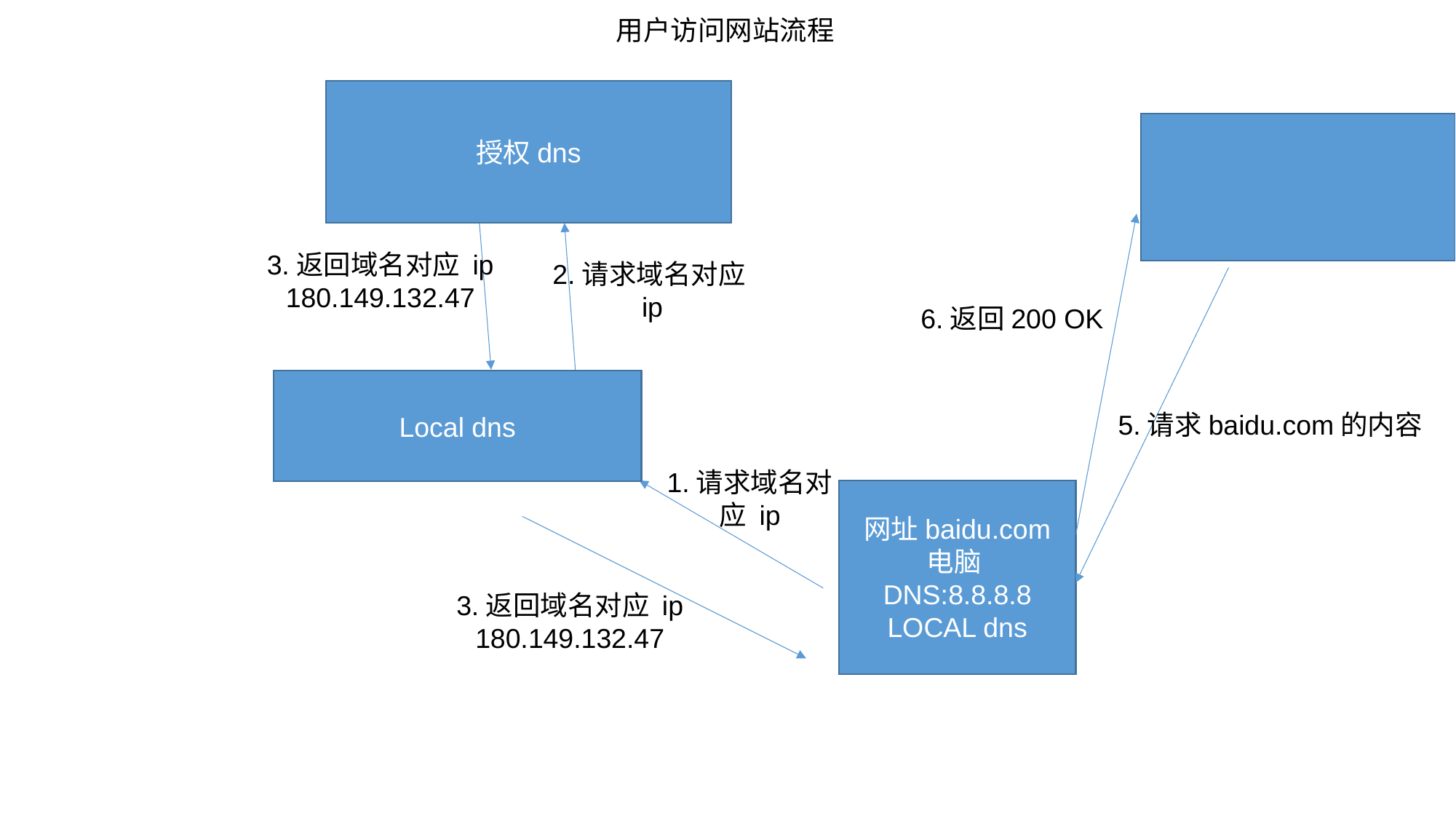

用户访问网站流程
授权dns

3.返回域名对应 ip
180.149.132.47
2.请求域名对应ip
6.返回200 OK
Local dns
5.请求baidu.com的内容
1.请求域名对应 ip
网址baidu.com
电脑
DNS:8.8.8.8 LOCAL dns
3.返回域名对应 ip
180.149.132.47